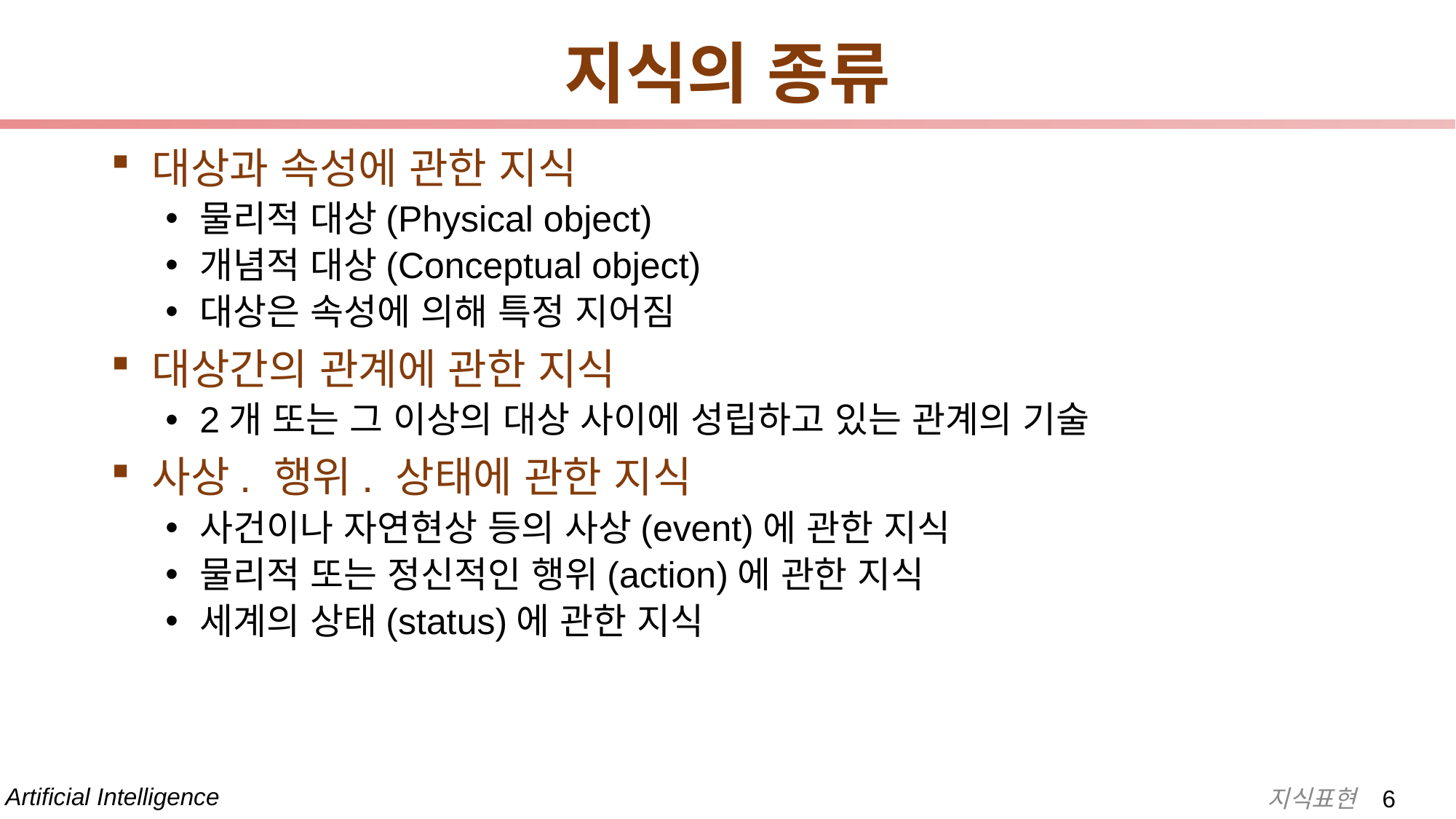

# 지식의 종류
대상과 속성에 관한 지식
물리적 대상(Physical object)
개념적 대상(Conceptual object)
대상은 속성에 의해 특정 지어짐
대상간의 관계에 관한 지식
2개 또는 그 이상의 대상 사이에 성립하고 있는 관계의 기술
사상. 행위. 상태에 관한 지식
사건이나 자연현상 등의 사상(event)에 관한 지식
물리적 또는 정신적인 행위(action)에 관한 지식
세계의 상태(status)에 관한 지식